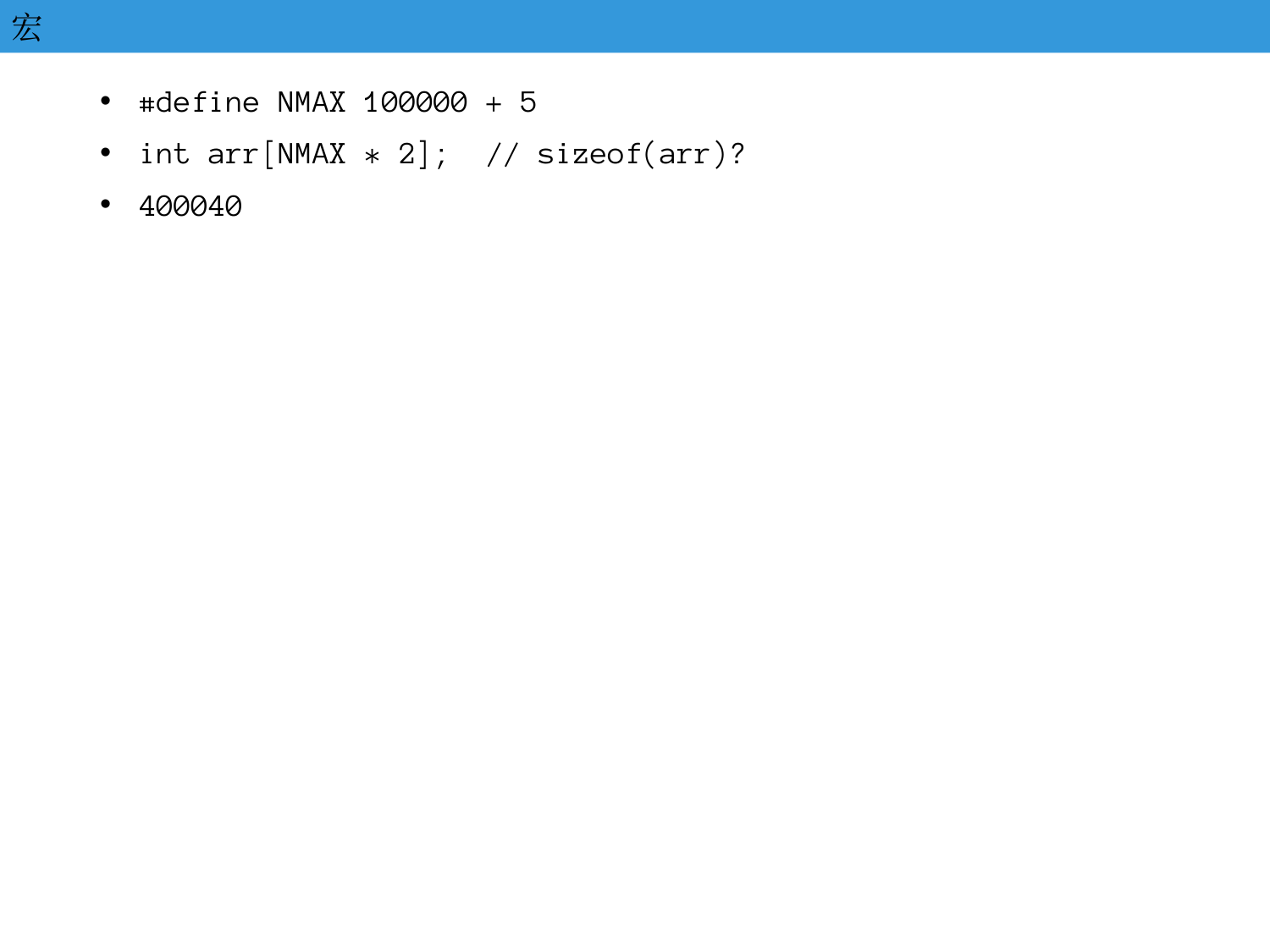

# 宏
#define NMAX 100000 + 5
int arr[NMAX * 2];  // sizeof(arr)?
400040